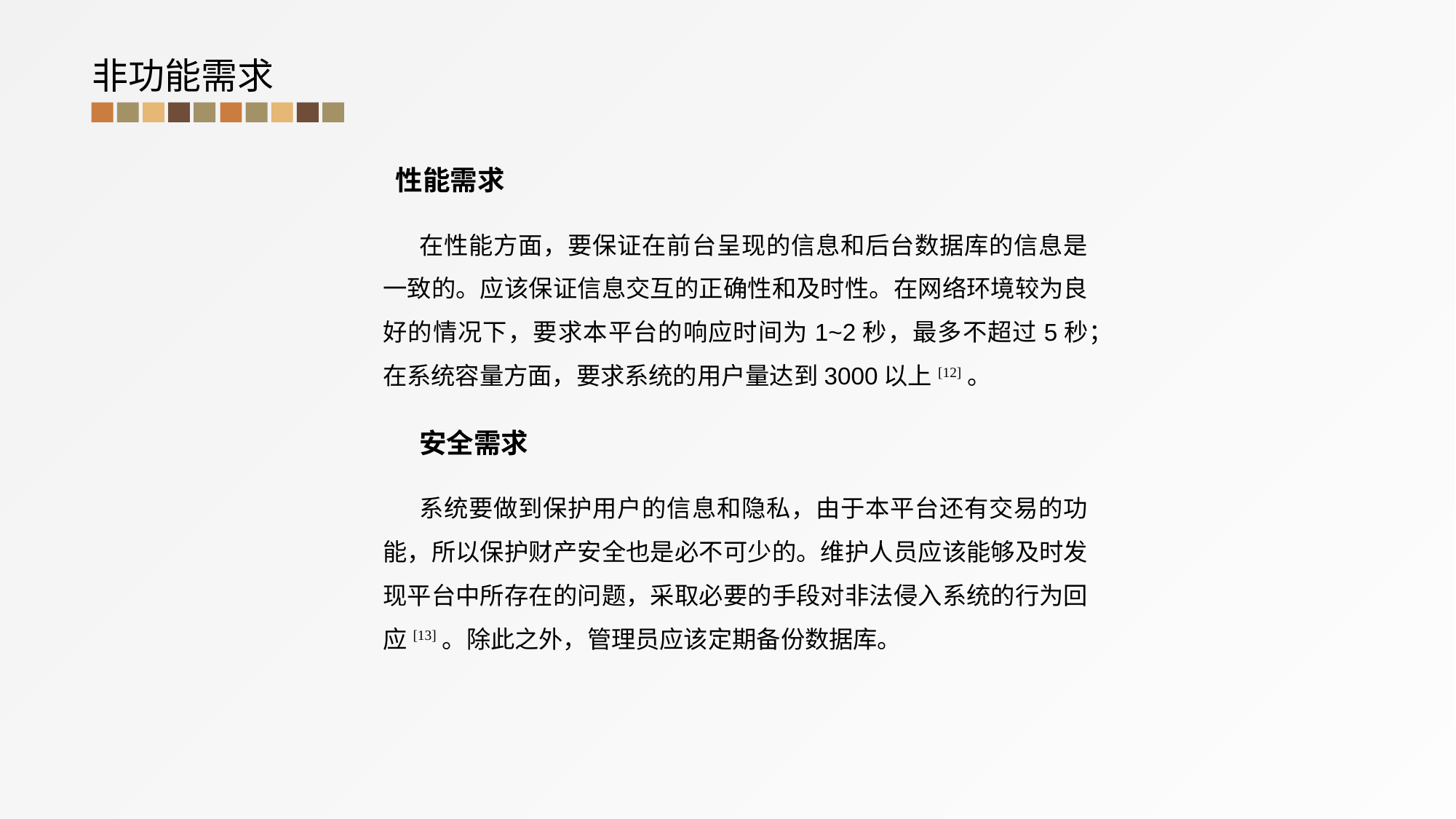

非功能需求

 性能需求
在性能方面，要保证在前台呈现的信息和后台数据库的信息是一致的。应该保证信息交互的正确性和及时性。在网络环境较为良好的情况下，要求本平台的响应时间为1~2秒，最多不超过5秒；在系统容量方面，要求系统的用户量达到3000以上[12]。
安全需求
系统要做到保护用户的信息和隐私，由于本平台还有交易的功能，所以保护财产安全也是必不可少的。维护人员应该能够及时发现平台中所存在的问题，采取必要的手段对非法侵入系统的行为回应[13]。除此之外，管理员应该定期备份数据库。